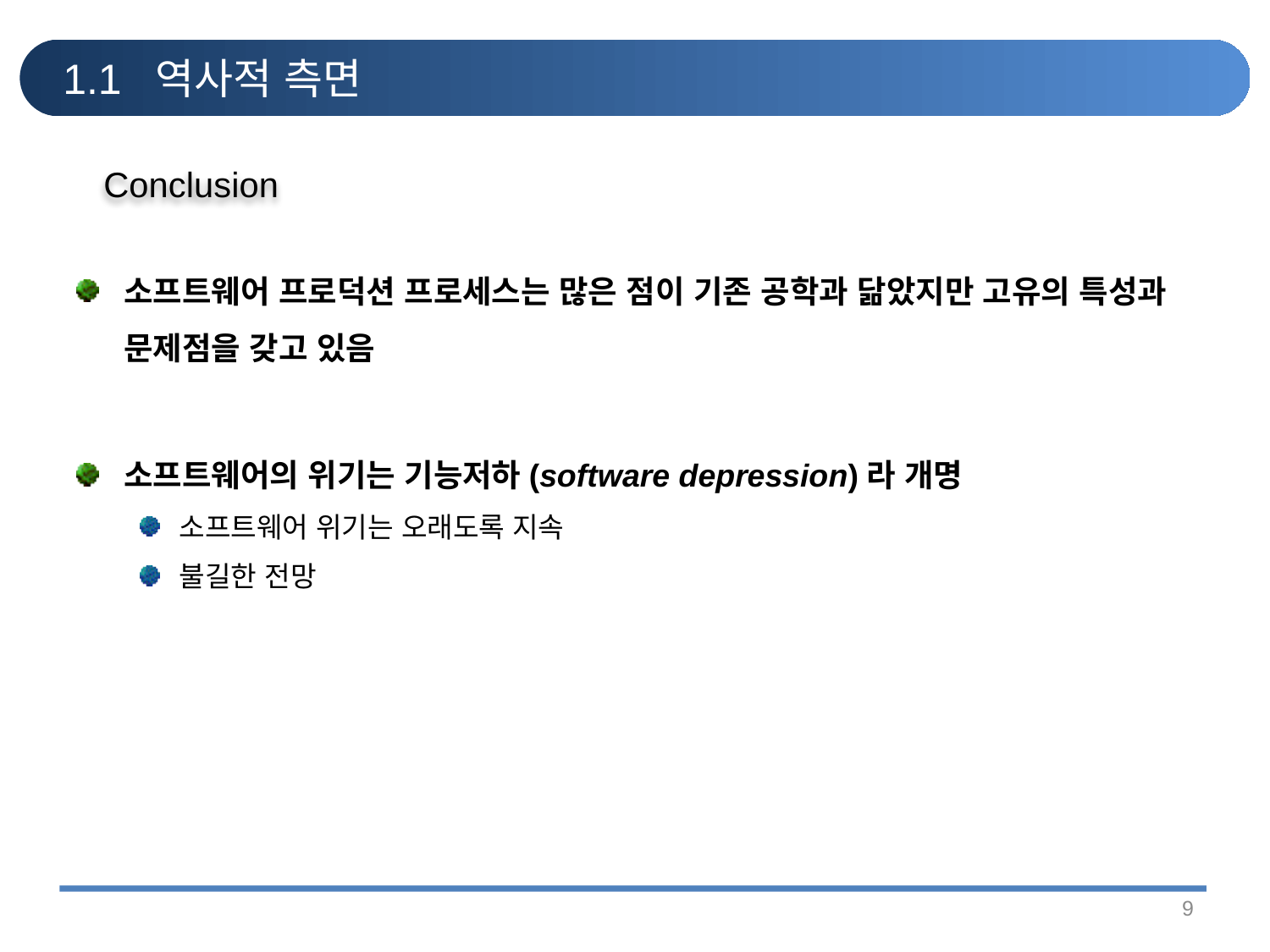

# 1.1  역사적 측면
Conclusion
소프트웨어 프로덕션 프로세스는 많은 점이 기존 공학과 닮았지만 고유의 특성과 문제점을 갖고 있음

소프트웨어의 위기는 기능저하(software depression)라 개명
소프트웨어 위기는 오래도록 지속
불길한 전망
9